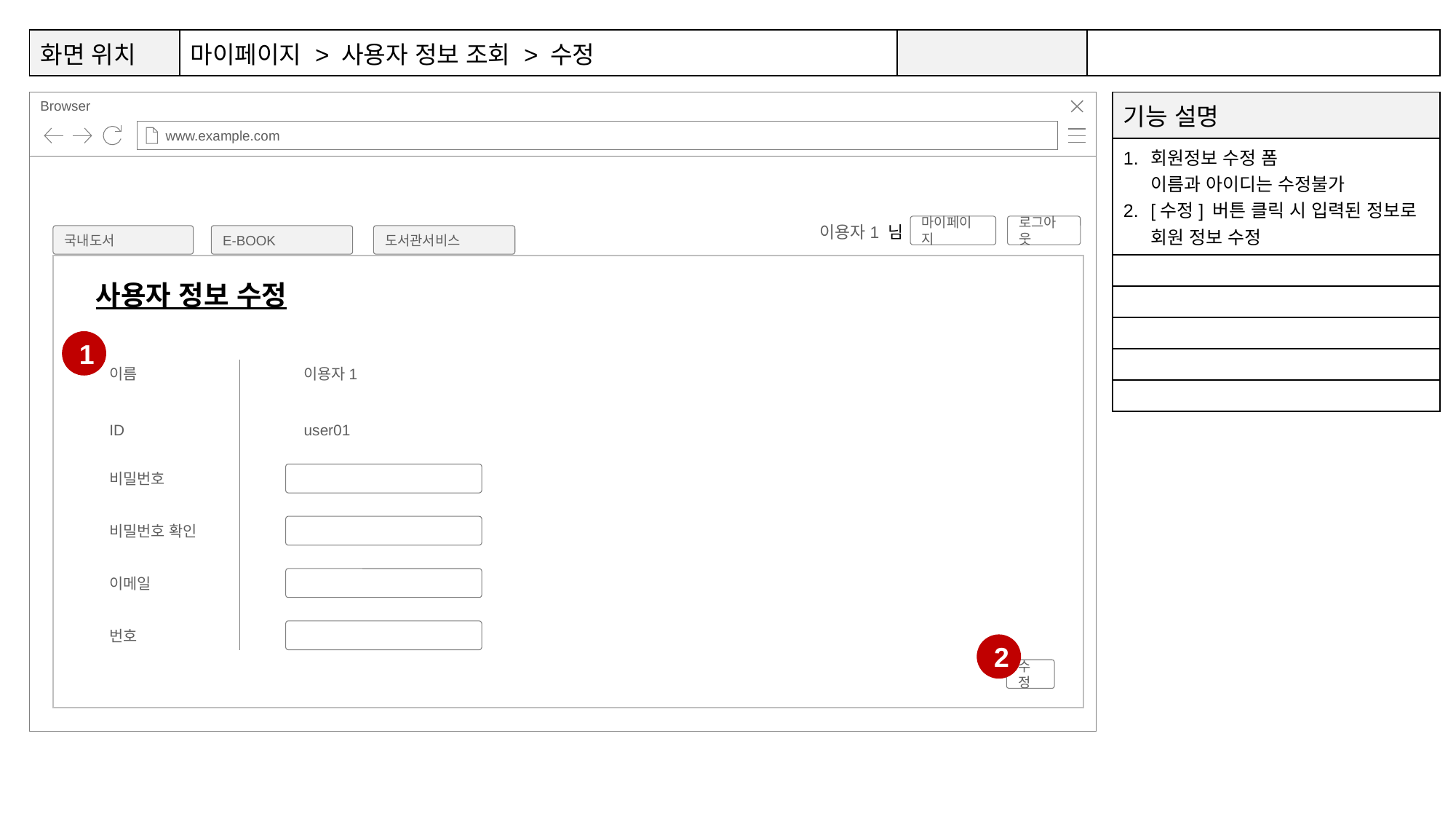

| 화면 위치 | 마이페이지 > 사용자 정보 조회 > 수정 |  |  |
| --- | --- | --- | --- |
3
4
5
1
2
8
9
6
7
| 기능 설명 |
| --- |
| 회원정보 수정 폼 이름과 아이디는 수정불가 [수정] 버튼 클릭 시 입력된 정보로 회원 정보 수정 |
|  |
|  |
|  |
|  |
|  |
이용자1 님
마이페이지
로그아웃
국내도서
E-BOOK
도서관서비스

사용자 정보 수정
1
이름
이용자1
ID
user01
비밀번호

비밀번호 확인

이메일

번호

2
수정